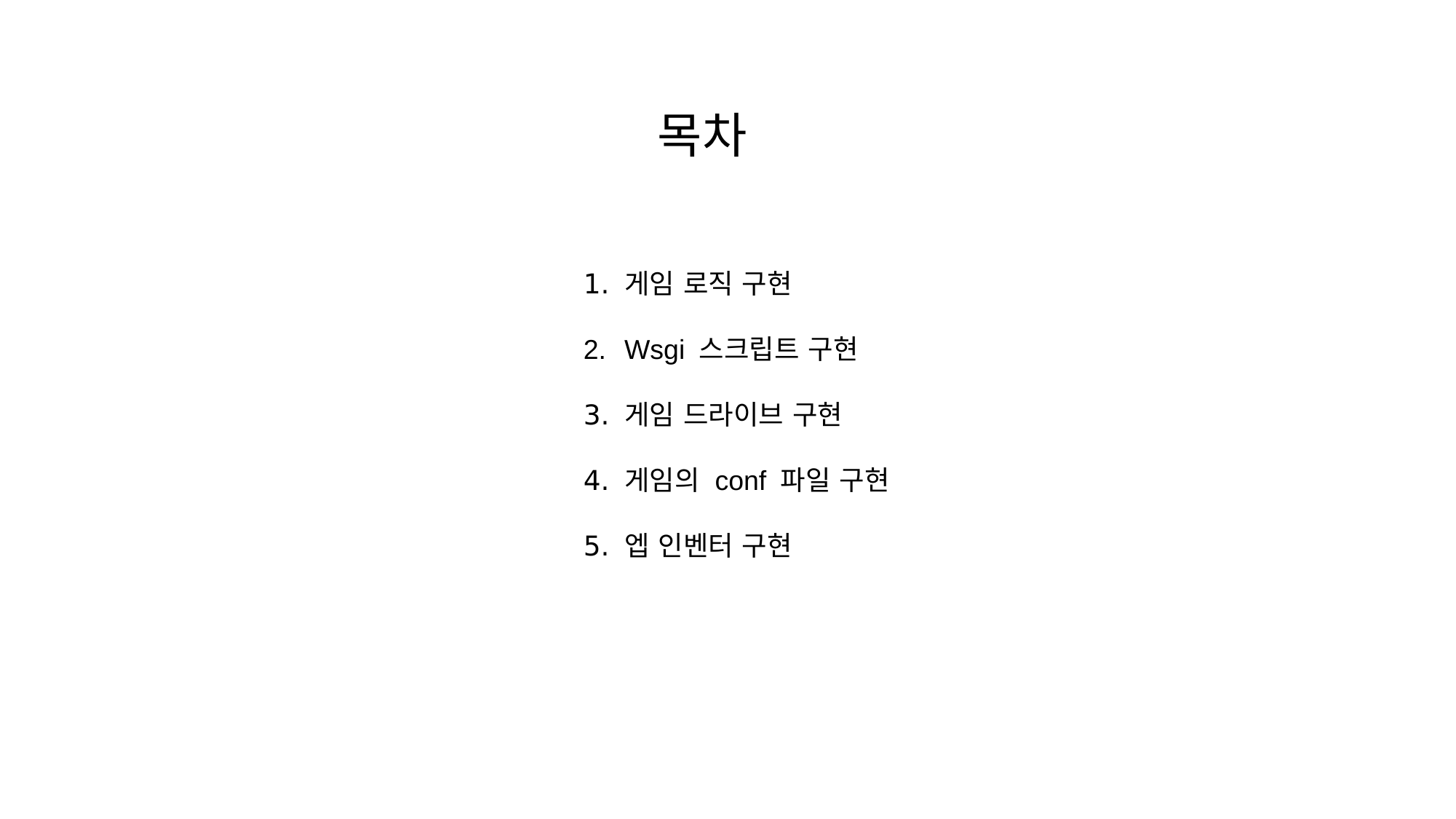

목차
게임 로직 구현

Wsgi 스크립트 구현

게임 드라이브 구현

게임의 conf 파일 구현

엡 인벤터 구현